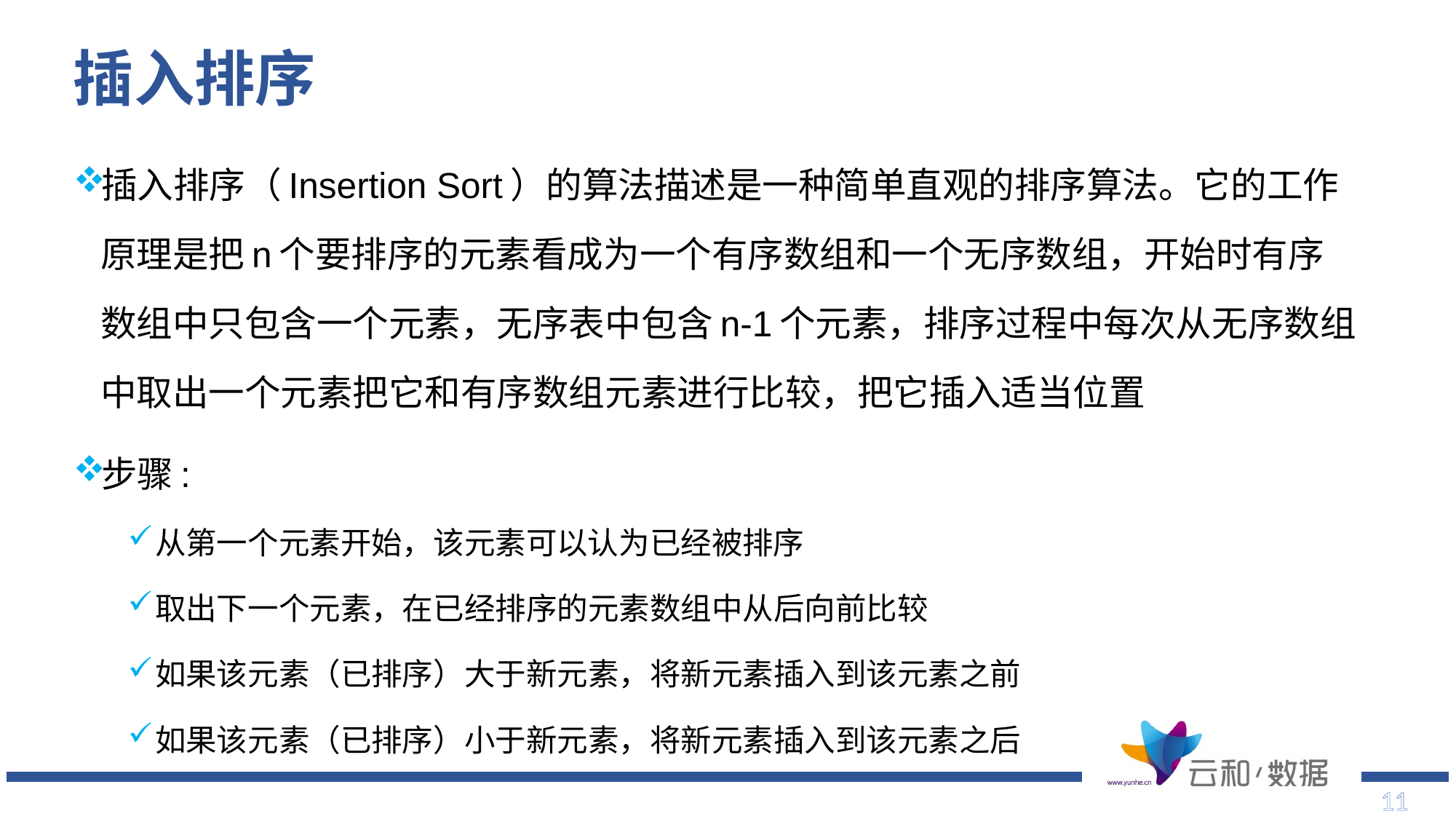

# 插入排序
插入排序（Insertion Sort）的算法描述是一种简单直观的排序算法。它的工作原理是把n个要排序的元素看成为一个有序数组和一个无序数组，开始时有序数组中只包含一个元素，无序表中包含n-1个元素，排序过程中每次从无序数组中取出一个元素把它和有序数组元素进行比较，把它插入适当位置
步骤:
从第一个元素开始，该元素可以认为已经被排序
取出下一个元素，在已经排序的元素数组中从后向前比较
如果该元素（已排序）大于新元素，将新元素插入到该元素之前
如果该元素（已排序）小于新元素，将新元素插入到该元素之后